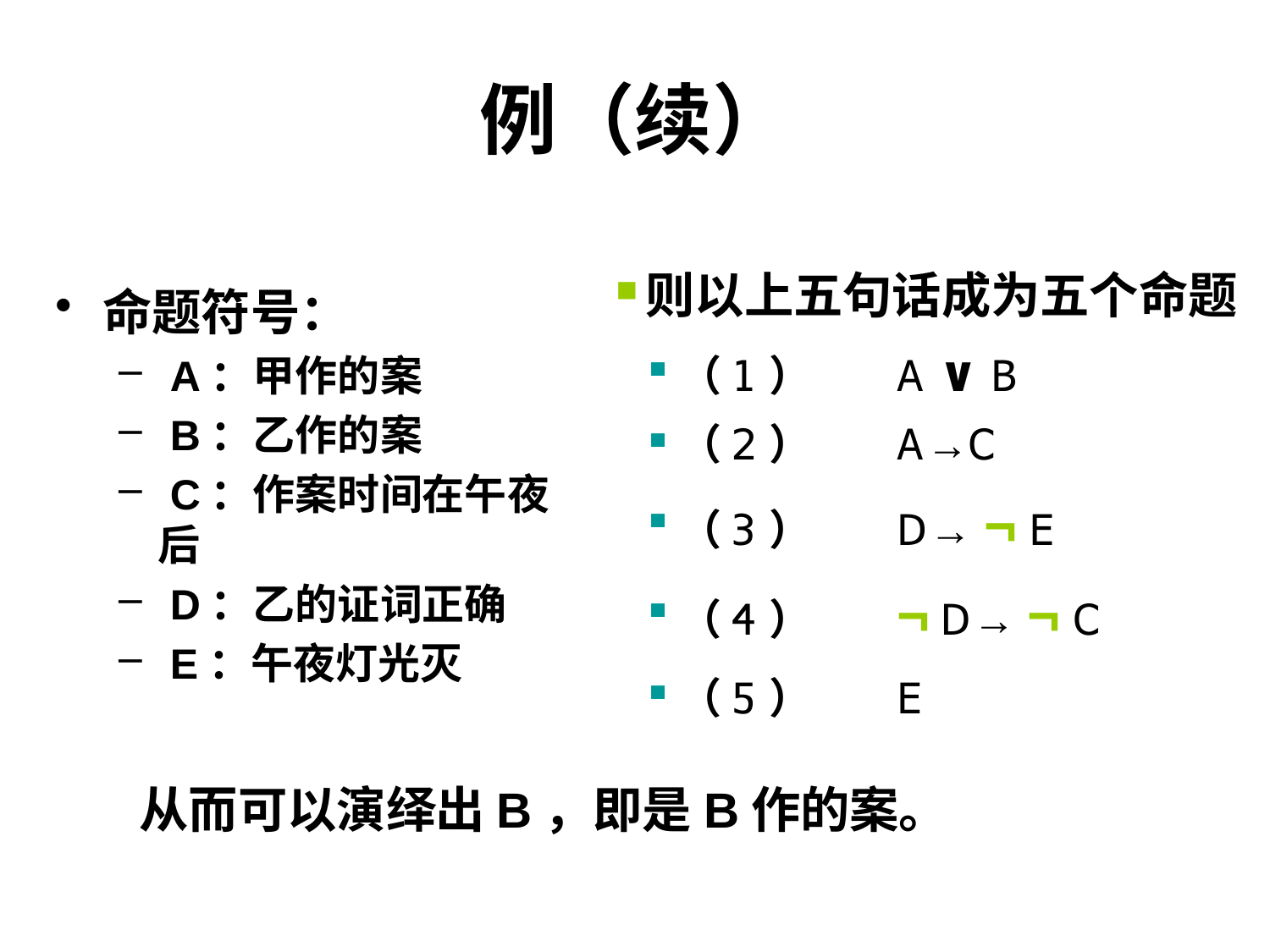

# 例（续）
则以上五句话成为五个命题
（1）        A ∨ B
（2）        A→C
（3）        D→ ¬ E
（4）        ¬ D→ ¬ C
（5）        E
命题符号：
 A：甲作的案
 B：乙作的案
 C：作案时间在午夜后
 D：乙的证词正确
 E：午夜灯光灭
从而可以演绎出B，即是B作的案。
28